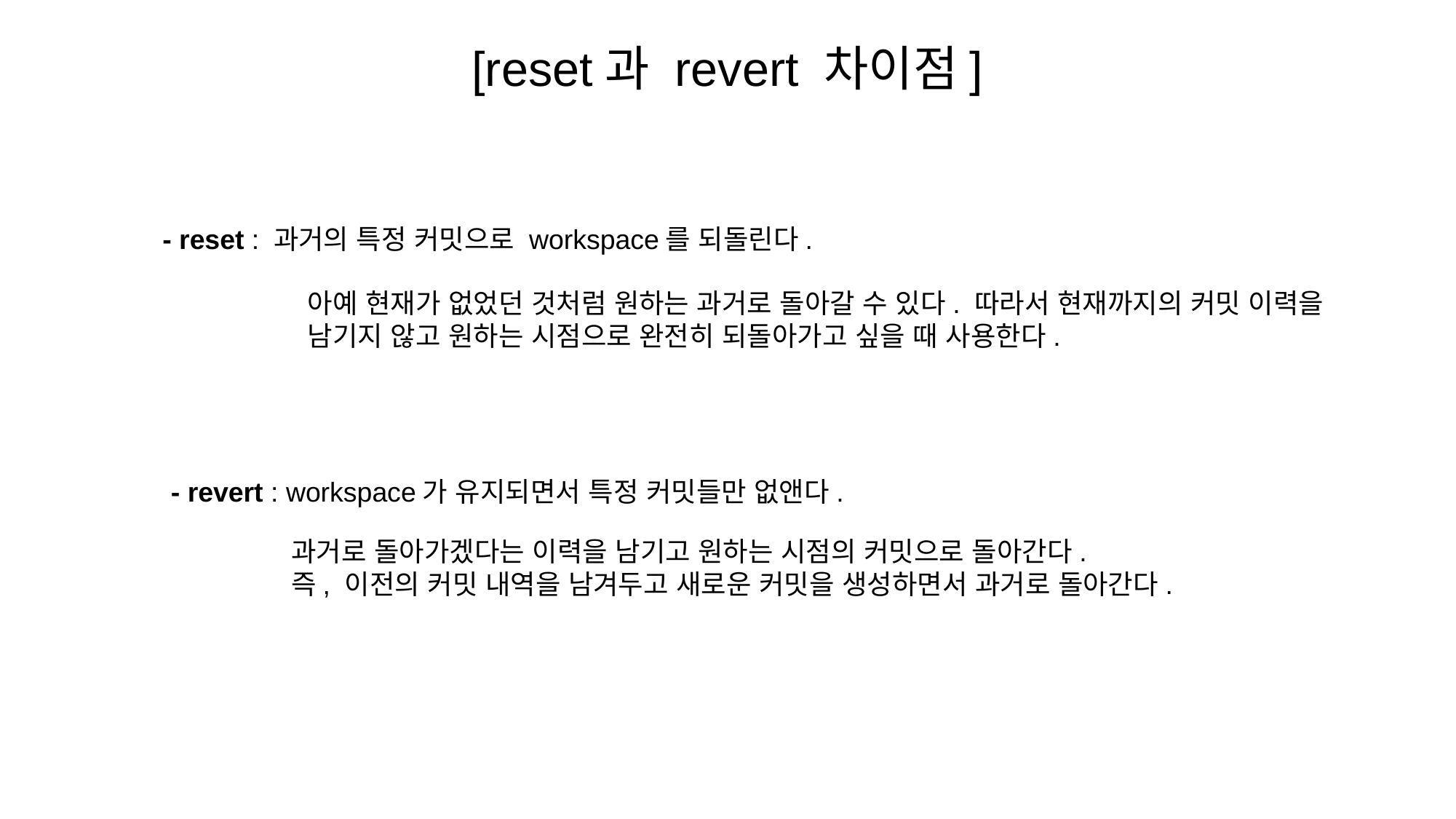

[reset과 revert 차이점]
- reset : 과거의 특정 커밋으로 workspace를 되돌린다.
아예 현재가 없었던 것처럼 원하는 과거로 돌아갈 수 있다. 따라서 현재까지의 커밋 이력을
남기지 않고 원하는 시점으로 완전히 되돌아가고 싶을 때 사용한다.
- revert : workspace가 유지되면서 특정 커밋들만 없앤다.
과거로 돌아가겠다는 이력을 남기고 원하는 시점의 커밋으로 돌아간다.
즉, 이전의 커밋 내역을 남겨두고 새로운 커밋을 생성하면서 과거로 돌아간다.